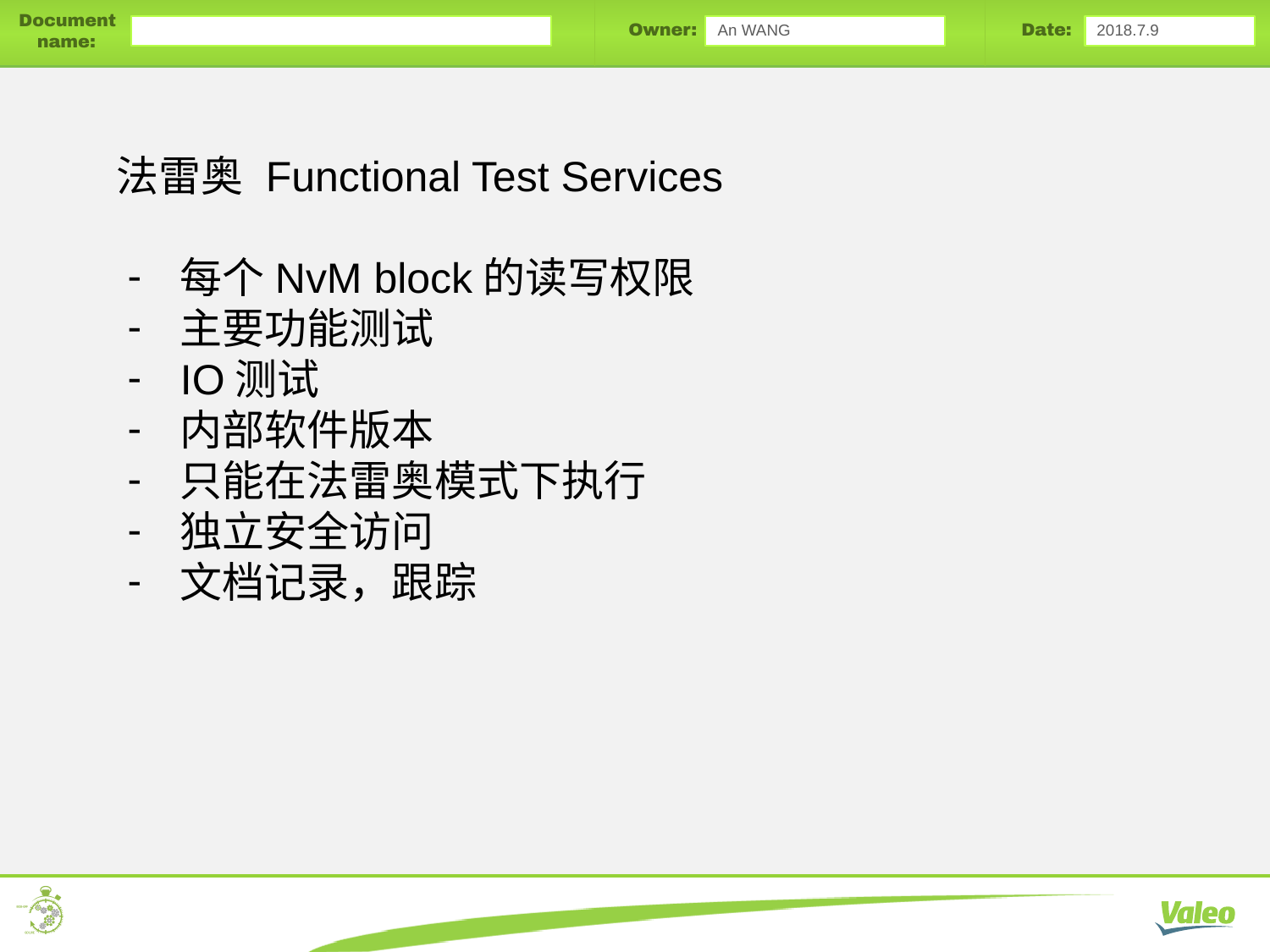

An WANG
2018.7.9
法雷奥 Functional Test Services

每个NvM block的读写权限
主要功能测试
IO测试
内部软件版本
只能在法雷奥模式下执行
独立安全访问
文档记录，跟踪